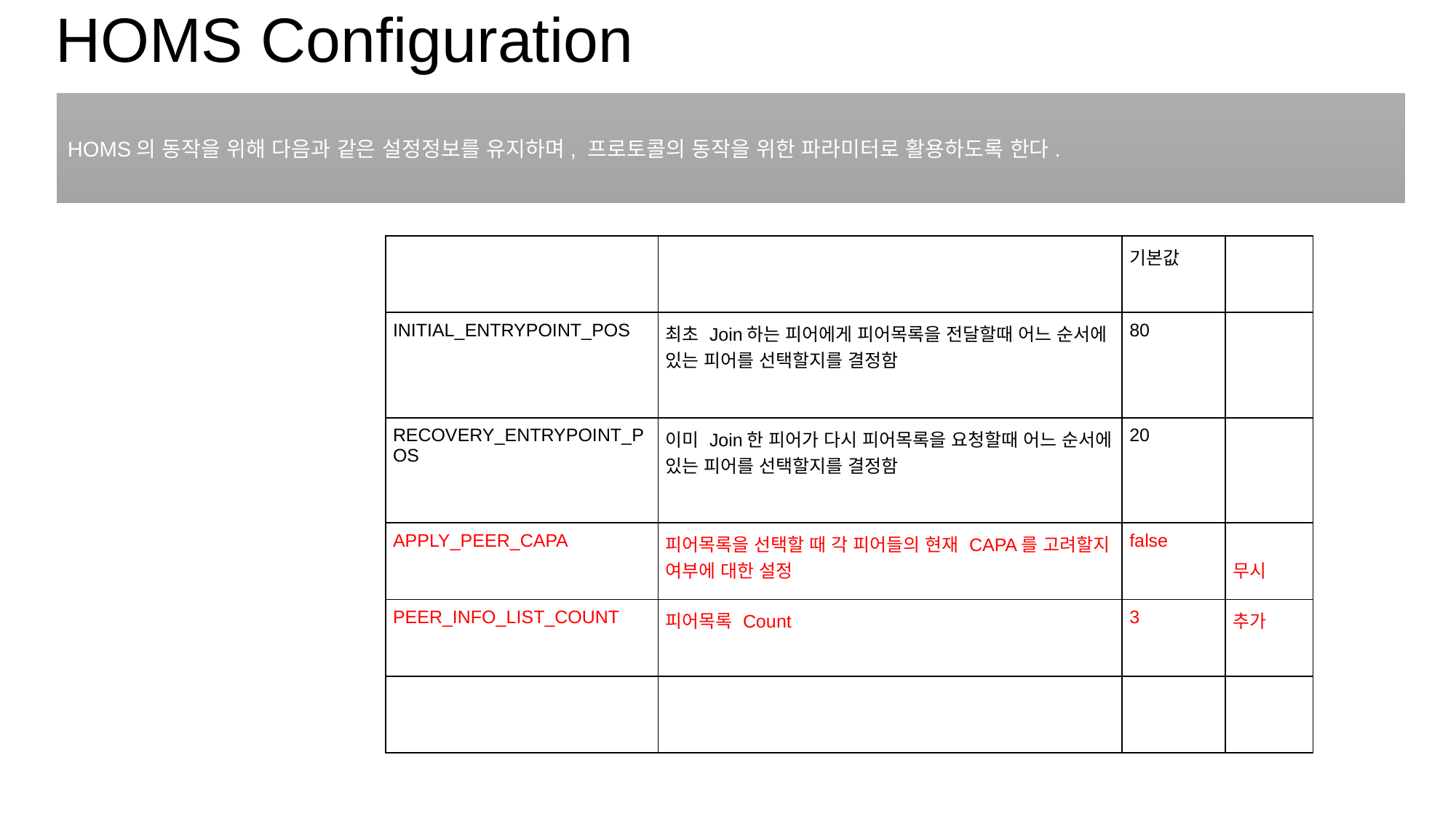

# HOMS Configuration
HOMS의 동작을 위해 다음과 같은 설정정보를 유지하며, 프로토콜의 동작을 위한 파라미터로 활용하도록 한다.
|  |  | 기본값 |  |
| --- | --- | --- | --- |
| INITIAL\_ENTRYPOINT\_POS | 최초 Join하는 피어에게 피어목록을 전달할때 어느 순서에 있는 피어를 선택할지를 결정함 | 80 |  |
| RECOVERY\_ENTRYPOINT\_POS | 이미 Join한 피어가 다시 피어목록을 요청할때 어느 순서에 있는 피어를 선택할지를 결정함 | 20 |  |
| APPLY\_PEER\_CAPA | 피어목록을 선택할 때 각 피어들의 현재 CAPA를 고려할지 여부에 대한 설정 | false | 무시 |
| PEER\_INFO\_LIST\_COUNT | 피어목록 Count | 3 | 추가 |
|  |  |  |  |